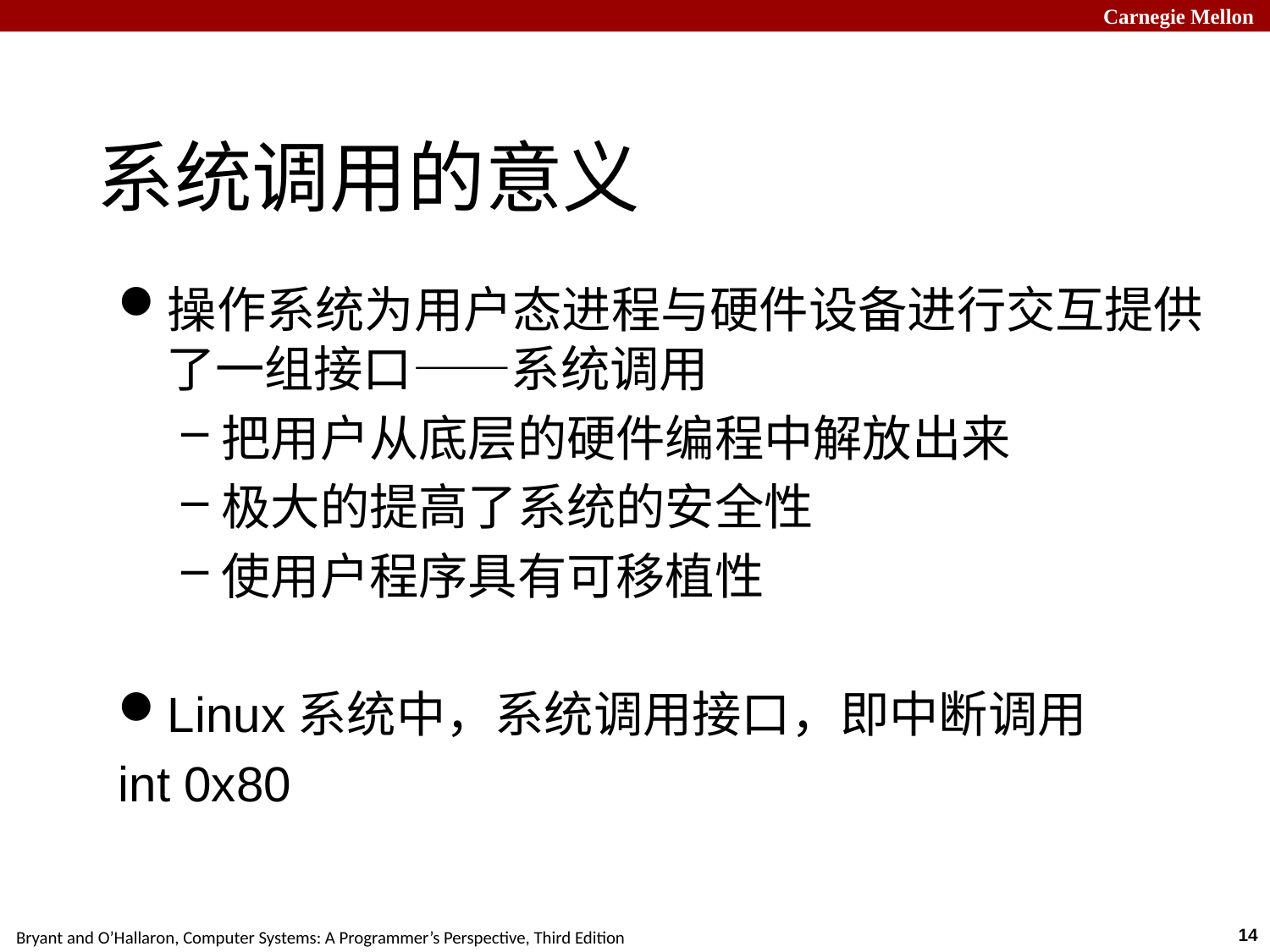

系统调用的意义
操作系统为用户态进程与硬件设备进行交互提供了一组接口——系统调用
把用户从底层的硬件编程中解放出来
极大的提高了系统的安全性
使用户程序具有可移植性

Linux系统中，系统调用接口，即中断调用
int 0x80